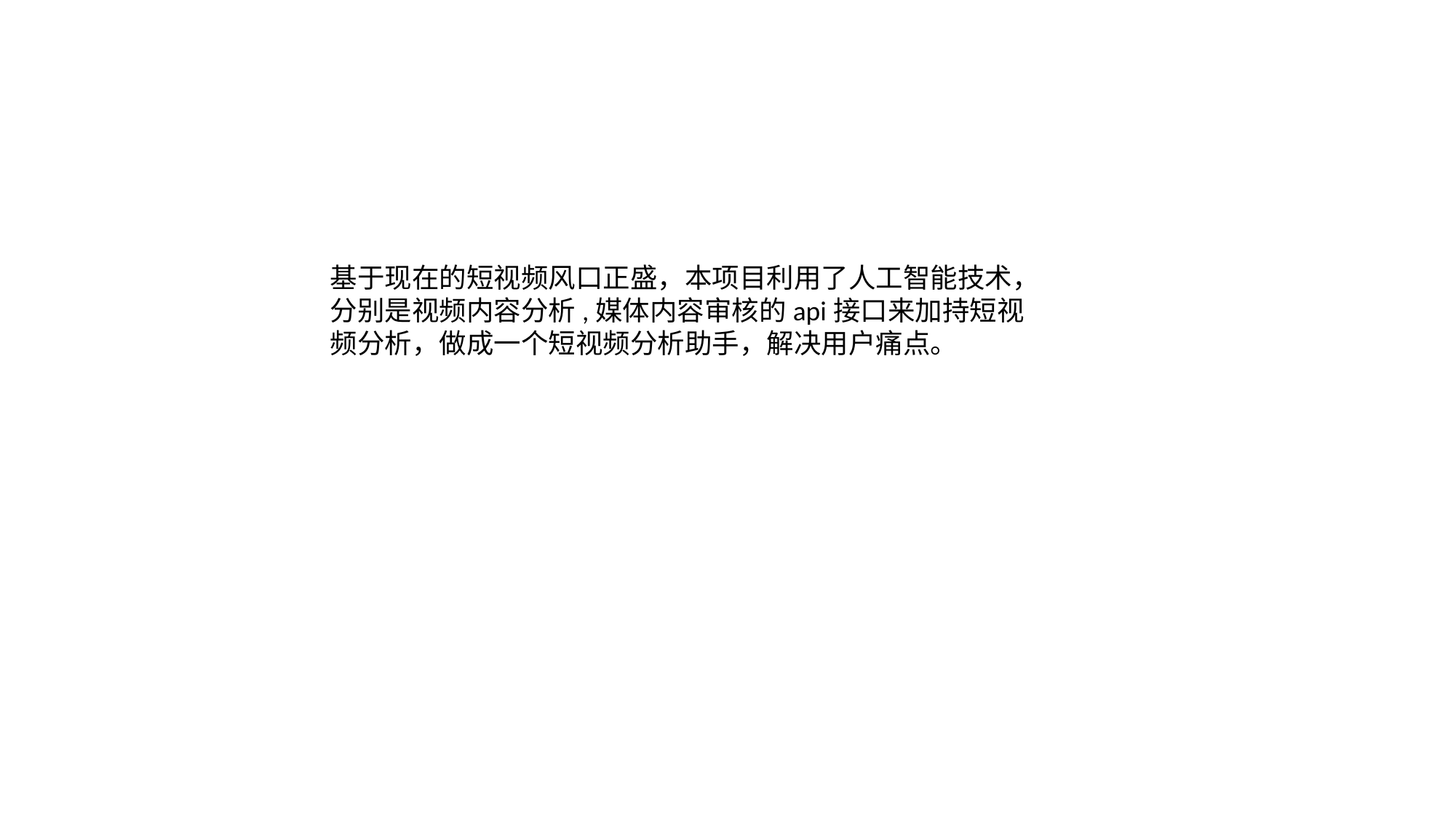

基于现在的短视频风口正盛，本项目利用了人工智能技术，分别是视频内容分析,媒体内容审核的api接口来加持短视频分析，做成一个短视频分析助手，解决用户痛点。